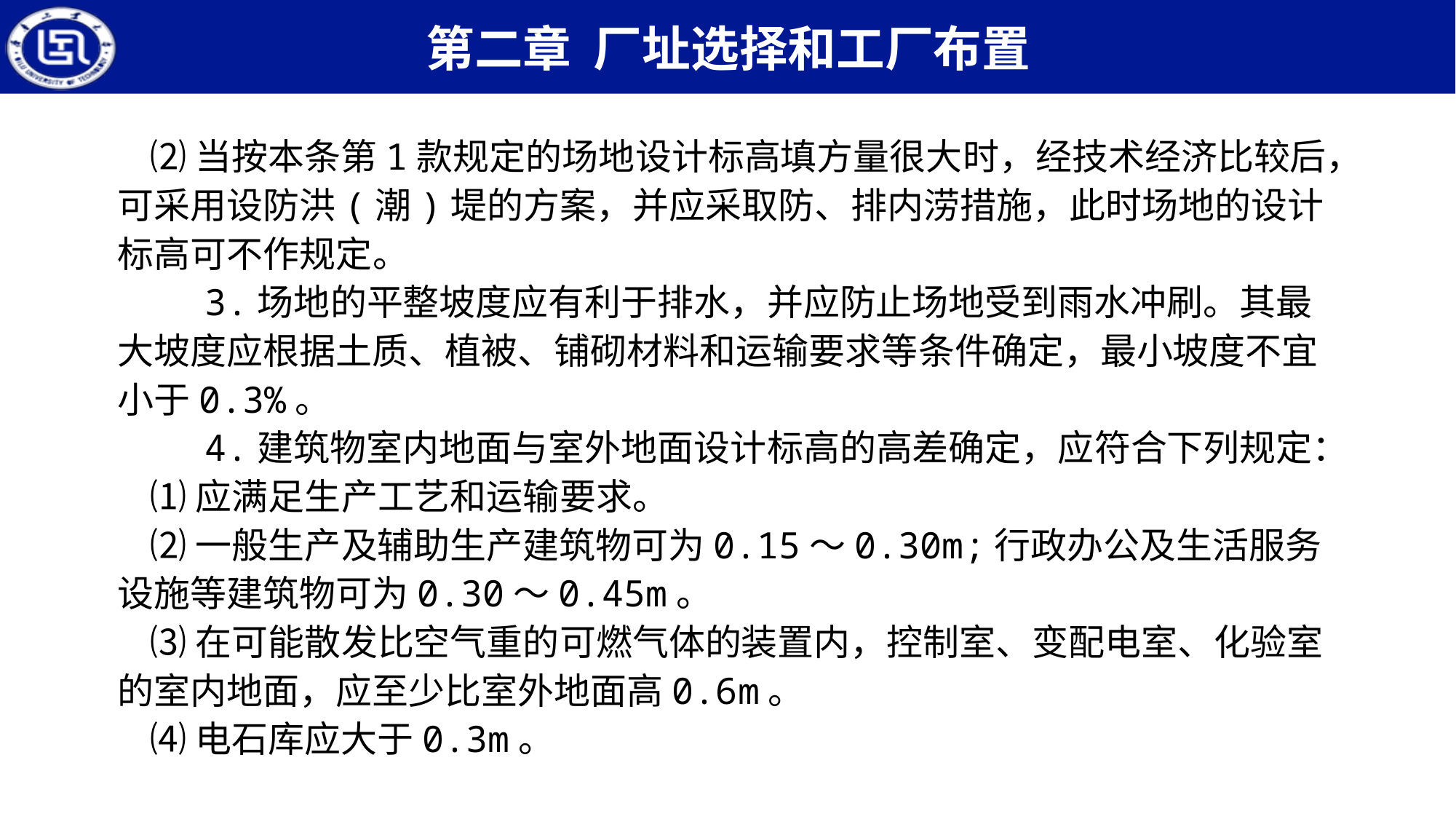

⑵当按本条第1款规定的场地设计标高填方量很大时，经技术经济比较后，可采用设防洪(潮)堤的方案，并应采取防、排内涝措施，此时场地的设计标高可不作规定。
    3.场地的平整坡度应有利于排水，并应防止场地受到雨水冲刷。其最大坡度应根据土质、植被、铺砌材料和运输要求等条件确定，最小坡度不宜小于0.3%。
    4.建筑物室内地面与室外地面设计标高的高差确定，应符合下列规定：
    ⑴应满足生产工艺和运输要求。
    ⑵一般生产及辅助生产建筑物可为0.15～0.30m;行政办公及生活服务设施等建筑物可为0.30～0.45m。
    ⑶在可能散发比空气重的可燃气体的装置内，控制室、变配电室、化验室的室内地面，应至少比室外地面高0.6m。
    ⑷电石库应大于0.3m。